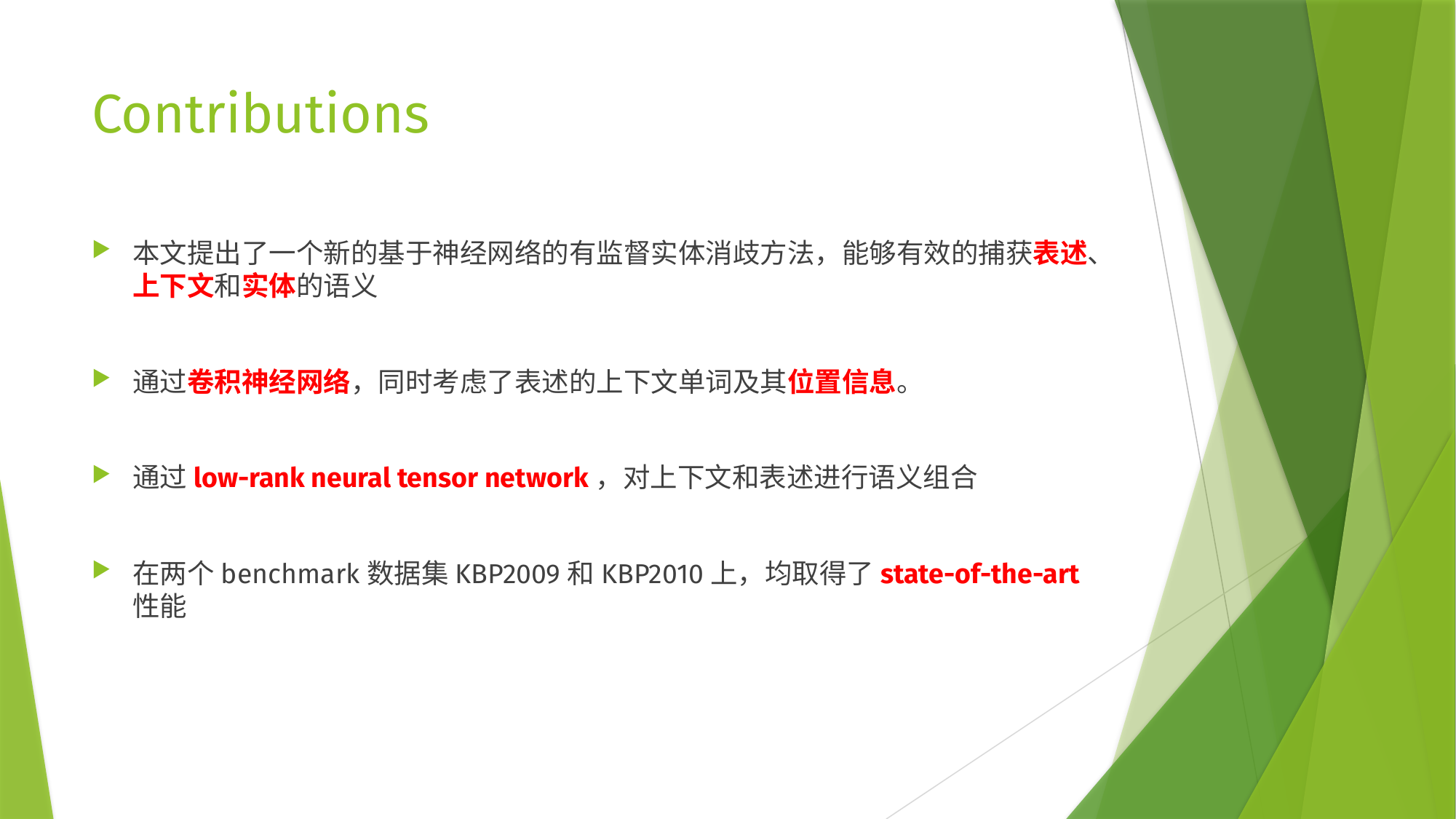

# Contributions
本文提出了一个新的基于神经网络的有监督实体消歧方法，能够有效的捕获表述、上下文和实体的语义

通过卷积神经网络，同时考虑了表述的上下文单词及其位置信息。

通过low-rank neural tensor network，对上下文和表述进行语义组合

在两个benchmark数据集KBP2009和KBP2010上，均取得了state-of-the-art性能